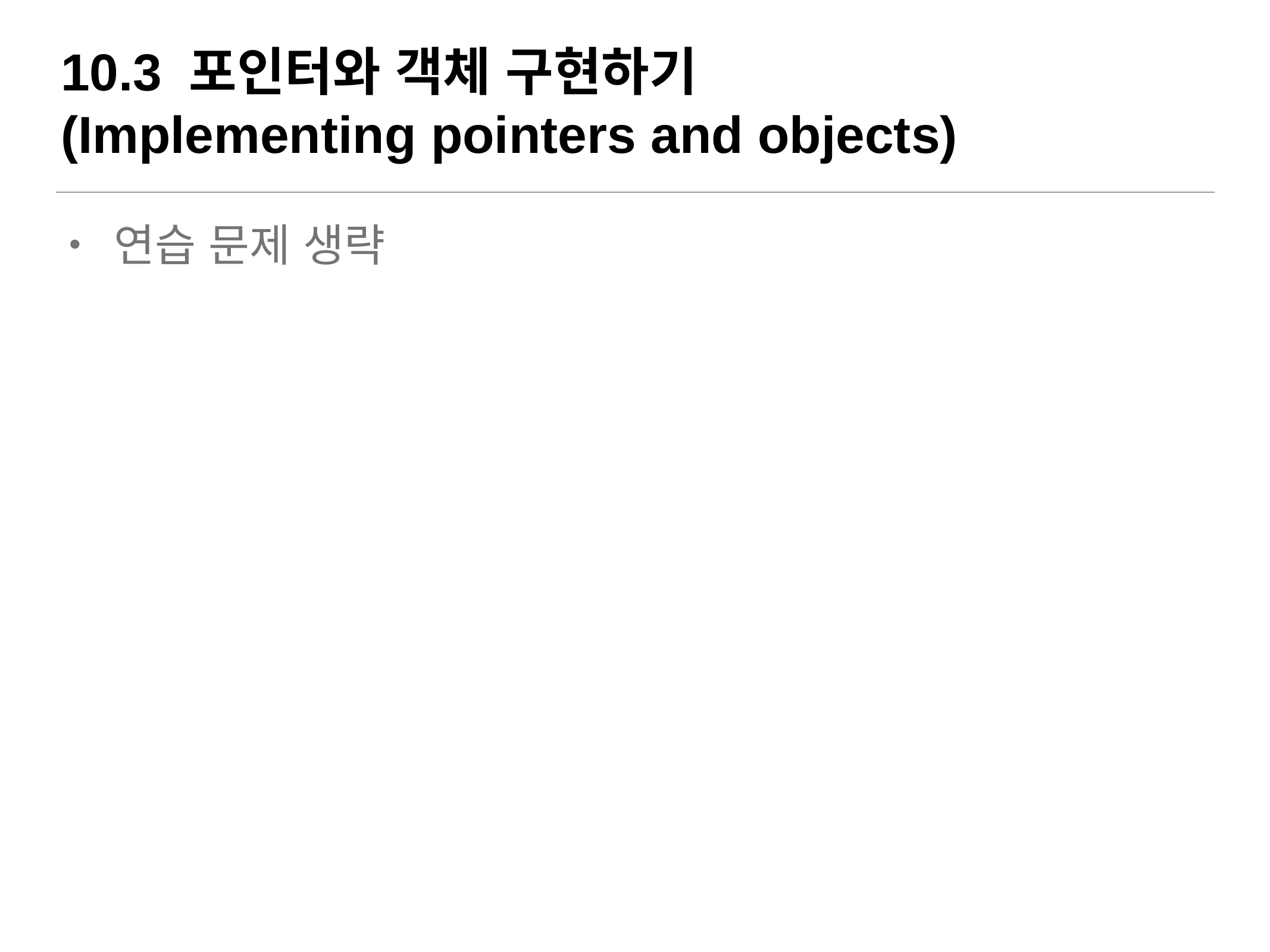

# 10.3 포인터와 객체 구현하기 (Implementing pointers and objects)
연습 문제 생략